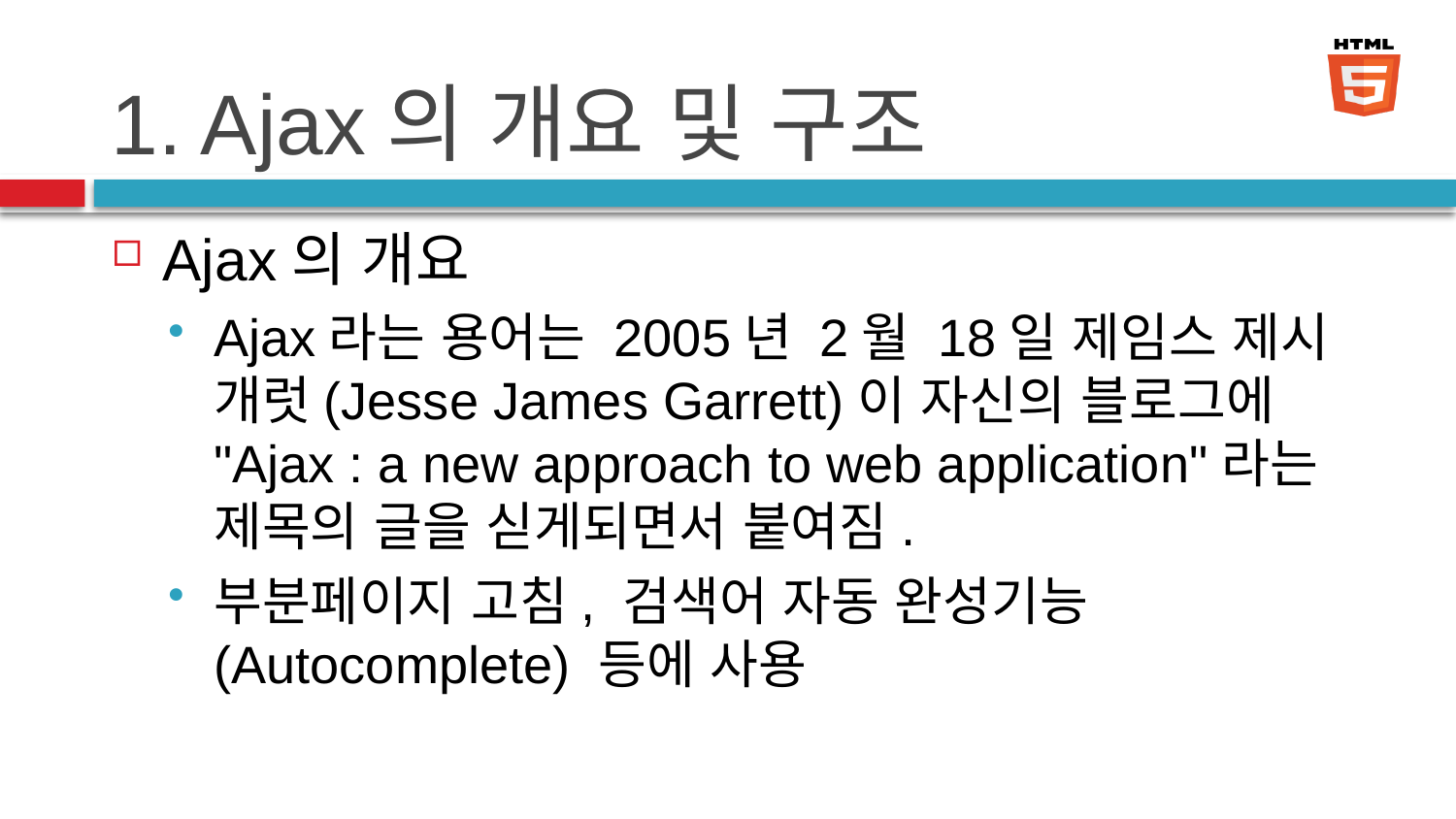

# 1. Ajax의 개요 및 구조
Ajax의 개요
Ajax라는 용어는 2005년 2월 18일 제임스 제시 개럿(Jesse James Garrett)이 자신의 블로그에 "Ajax : a new approach to web application"라는 제목의 글을 싣게되면서 붙여짐.
부분페이지 고침, 검색어 자동 완성기능(Autocomplete) 등에 사용